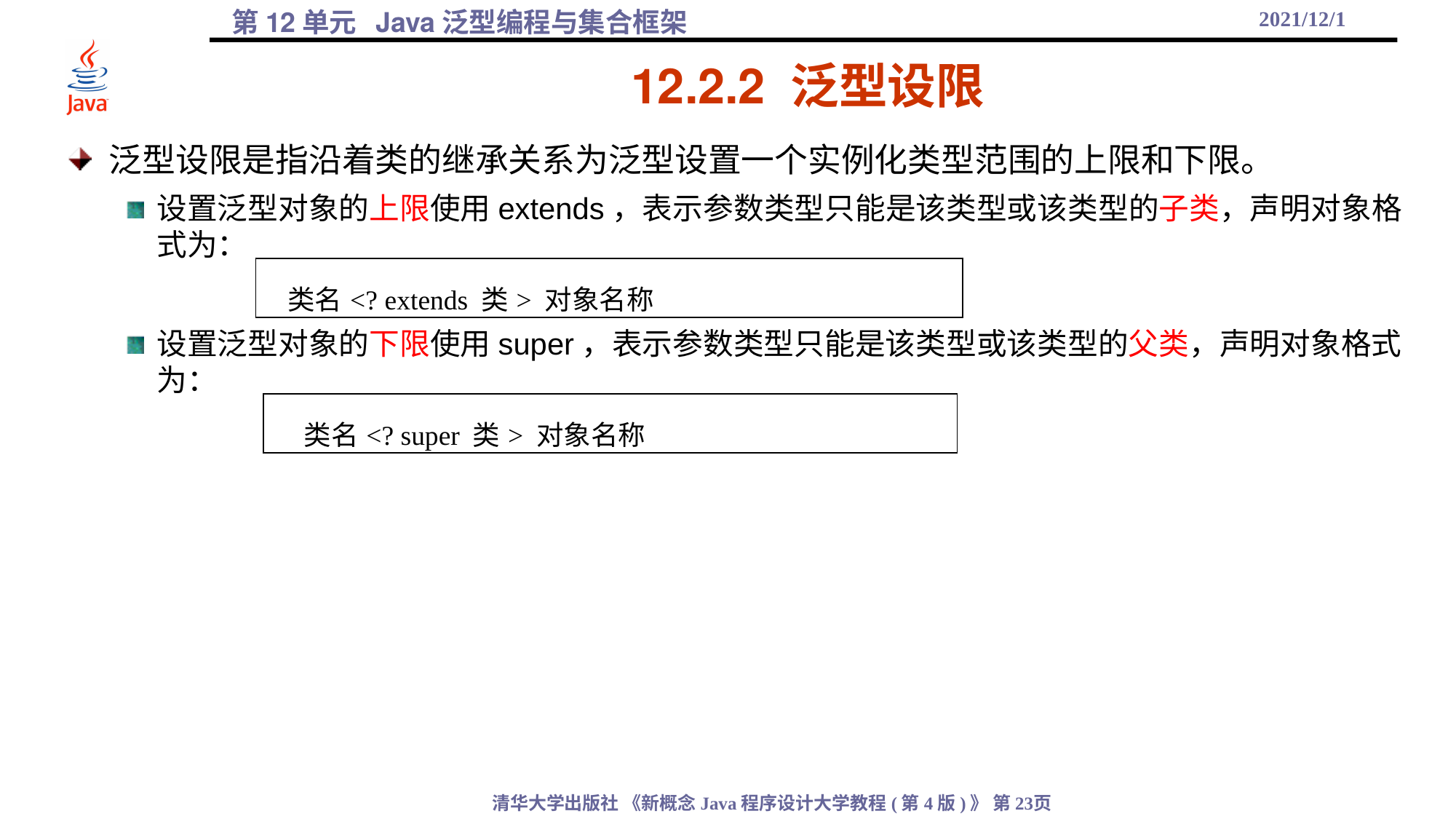

2021/12/1
# 12.2.2 泛型设限
泛型设限是指沿着类的继承关系为泛型设置一个实例化类型范围的上限和下限。
设置泛型对象的上限使用extends，表示参数类型只能是该类型或该类型的子类，声明对象格式为：

设置泛型对象的下限使用super，表示参数类型只能是该类型或该类型的父类，声明对象格式为：

| 类名<? extends 类> 对象名称 |
| --- |
| 类名<? super 类> 对象名称 |
| --- |